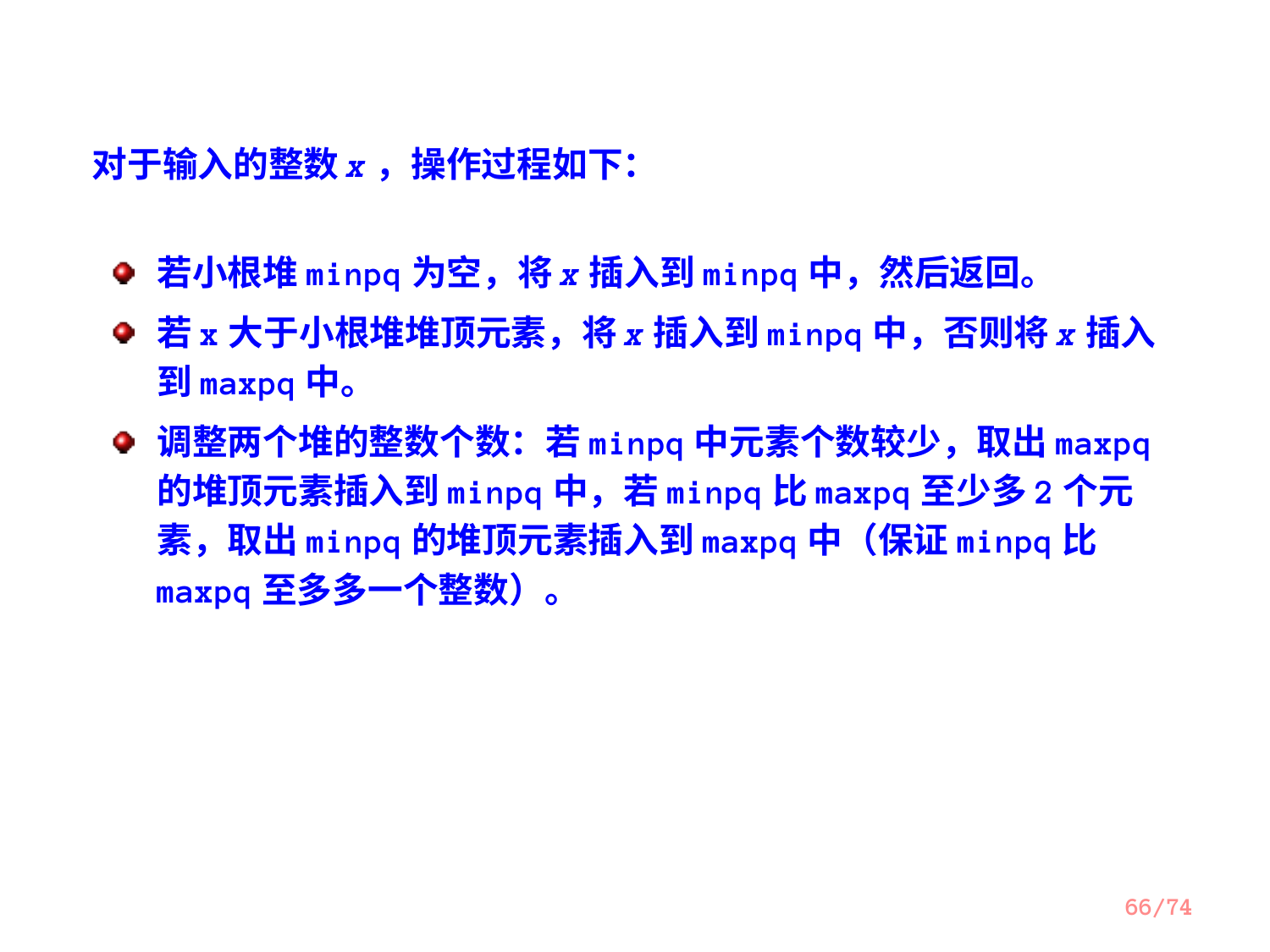

对于输入的整数x，操作过程如下：
若小根堆minpq为空，将x插入到minpq中，然后返回。
若x大于小根堆堆顶元素，将x插入到minpq中，否则将x插入到maxpq中。
调整两个堆的整数个数：若minpq中元素个数较少，取出maxpq的堆顶元素插入到minpq中，若minpq比maxpq至少多2个元素，取出minpq的堆顶元素插入到maxpq中（保证minpq比maxpq至多多一个整数）。
66/74